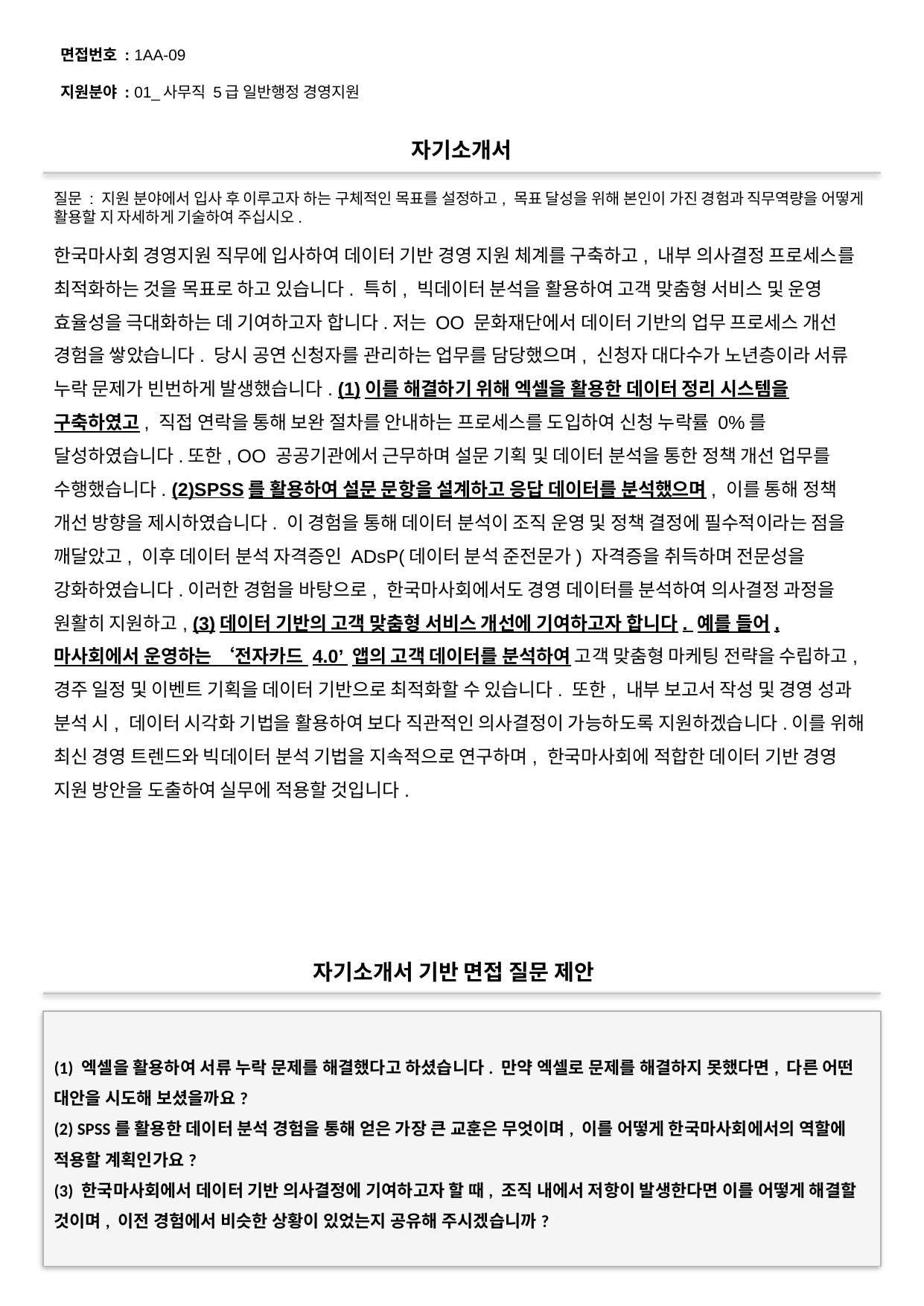

면접번호 : 1AA-09

지원분야 : 01_사무직 5급 일반행정 경영지원
#

자기소개서

질문 : 지원 분야에서 입사 후 이루고자 하는 구체적인 목표를 설정하고, 목표 달성을 위해 본인이 가진 경험과 직무역량을 어떻게 활용할 지 자세하게 기술하여 주십시오.

한국마사회 경영지원 직무에 입사하여 데이터 기반 경영 지원 체계를 구축하고, 내부 의사결정 프로세스를 최적화하는 것을 목표로 하고 있습니다. 특히, 빅데이터 분석을 활용하여 고객 맞춤형 서비스 및 운영 효율성을 극대화하는 데 기여하고자 합니다.저는 OO 문화재단에서 데이터 기반의 업무 프로세스 개선 경험을 쌓았습니다. 당시 공연 신청자를 관리하는 업무를 담당했으며, 신청자 대다수가 노년층이라 서류 누락 문제가 빈번하게 발생했습니다. (1)이를 해결하기 위해 엑셀을 활용한 데이터 정리 시스템을 구축하였고, 직접 연락을 통해 보완 절차를 안내하는 프로세스를 도입하여 신청 누락률 0%를 달성하였습니다.또한, OO 공공기관에서 근무하며 설문 기획 및 데이터 분석을 통한 정책 개선 업무를 수행했습니다. (2)SPSS를 활용하여 설문 문항을 설계하고 응답 데이터를 분석했으며, 이를 통해 정책 개선 방향을 제시하였습니다. 이 경험을 통해 데이터 분석이 조직 운영 및 정책 결정에 필수적이라는 점을 깨달았고, 이후 데이터 분석 자격증인 ADsP(데이터 분석 준전문가) 자격증을 취득하며 전문성을 강화하였습니다.이러한 경험을 바탕으로, 한국마사회에서도 경영 데이터를 분석하여 의사결정 과정을 원활히 지원하고, (3)데이터 기반의 고객 맞춤형 서비스 개선에 기여하고자 합니다. 예를 들어, 마사회에서 운영하는 ‘전자카드 4.0’ 앱의 고객 데이터를 분석하여 고객 맞춤형 마케팅 전략을 수립하고, 경주 일정 및 이벤트 기획을 데이터 기반으로 최적화할 수 있습니다. 또한, 내부 보고서 작성 및 경영 성과 분석 시, 데이터 시각화 기법을 활용하여 보다 직관적인 의사결정이 가능하도록 지원하겠습니다.이를 위해 최신 경영 트렌드와 빅데이터 분석 기법을 지속적으로 연구하며, 한국마사회에 적합한 데이터 기반 경영 지원 방안을 도출하여 실무에 적용할 것입니다.

자기소개서 기반 면접 질문 제안

(1) 엑셀을 활용하여 서류 누락 문제를 해결했다고 하셨습니다. 만약 엑셀로 문제를 해결하지 못했다면, 다른 어떤 대안을 시도해 보셨을까요?
(2) SPSS를 활용한 데이터 분석 경험을 통해 얻은 가장 큰 교훈은 무엇이며, 이를 어떻게 한국마사회에서의 역할에 적용할 계획인가요?
(3) 한국마사회에서 데이터 기반 의사결정에 기여하고자 할 때, 조직 내에서 저항이 발생한다면 이를 어떻게 해결할 것이며, 이전 경험에서 비슷한 상황이 있었는지 공유해 주시겠습니까?